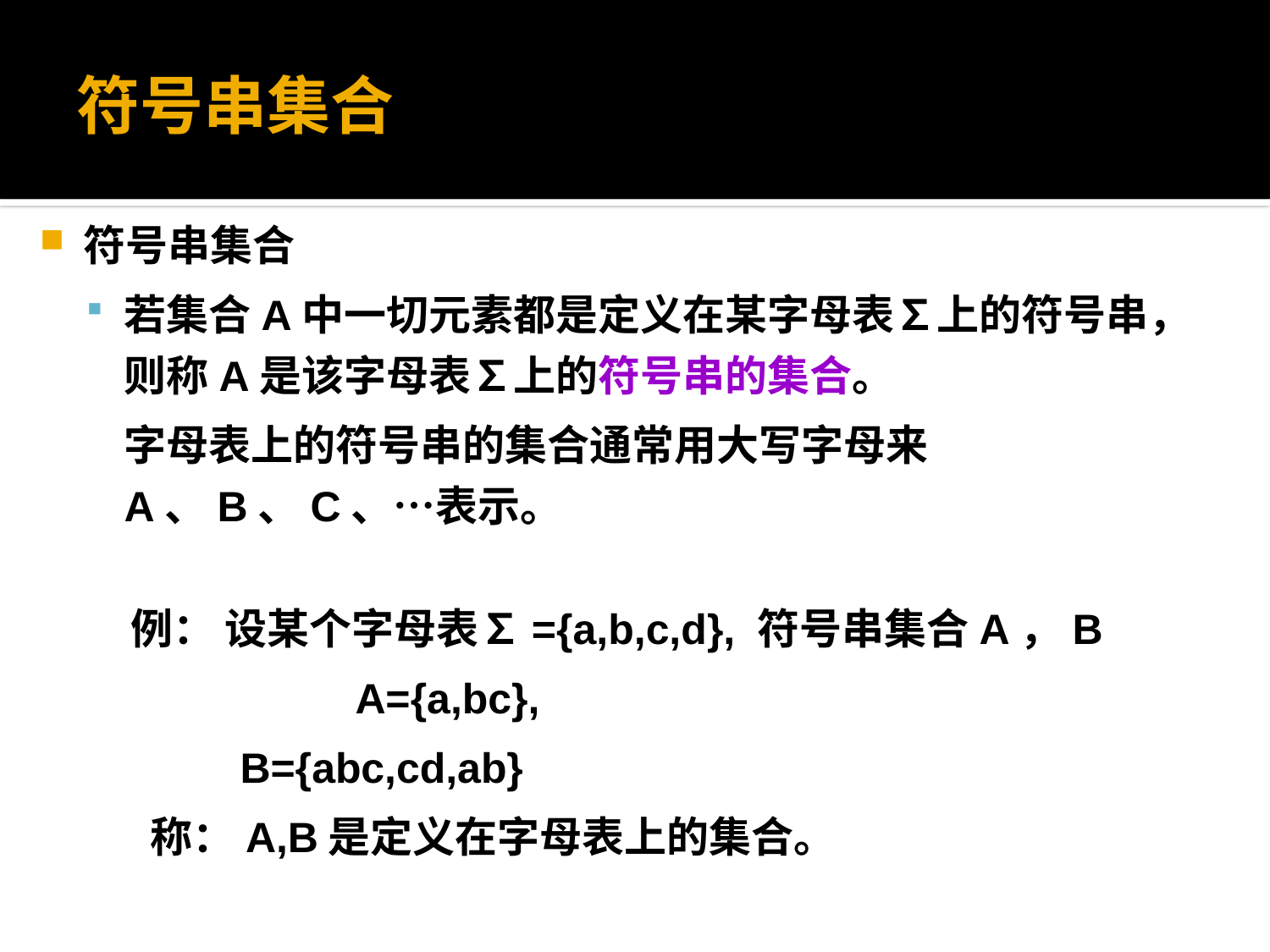

# 符号串集合
符号串集合
若集合A中一切元素都是定义在某字母表∑上的符号串，则称A是该字母表∑上的符号串的集合。
	字母表上的符号串的集合通常用大写字母来A、B、C、…表示。

例： 设某个字母表∑={a,b,c,d}, 符号串集合A，B
		     A={a,bc},
	      B={abc,cd,ab}
 称：A,B是定义在字母表上的集合。